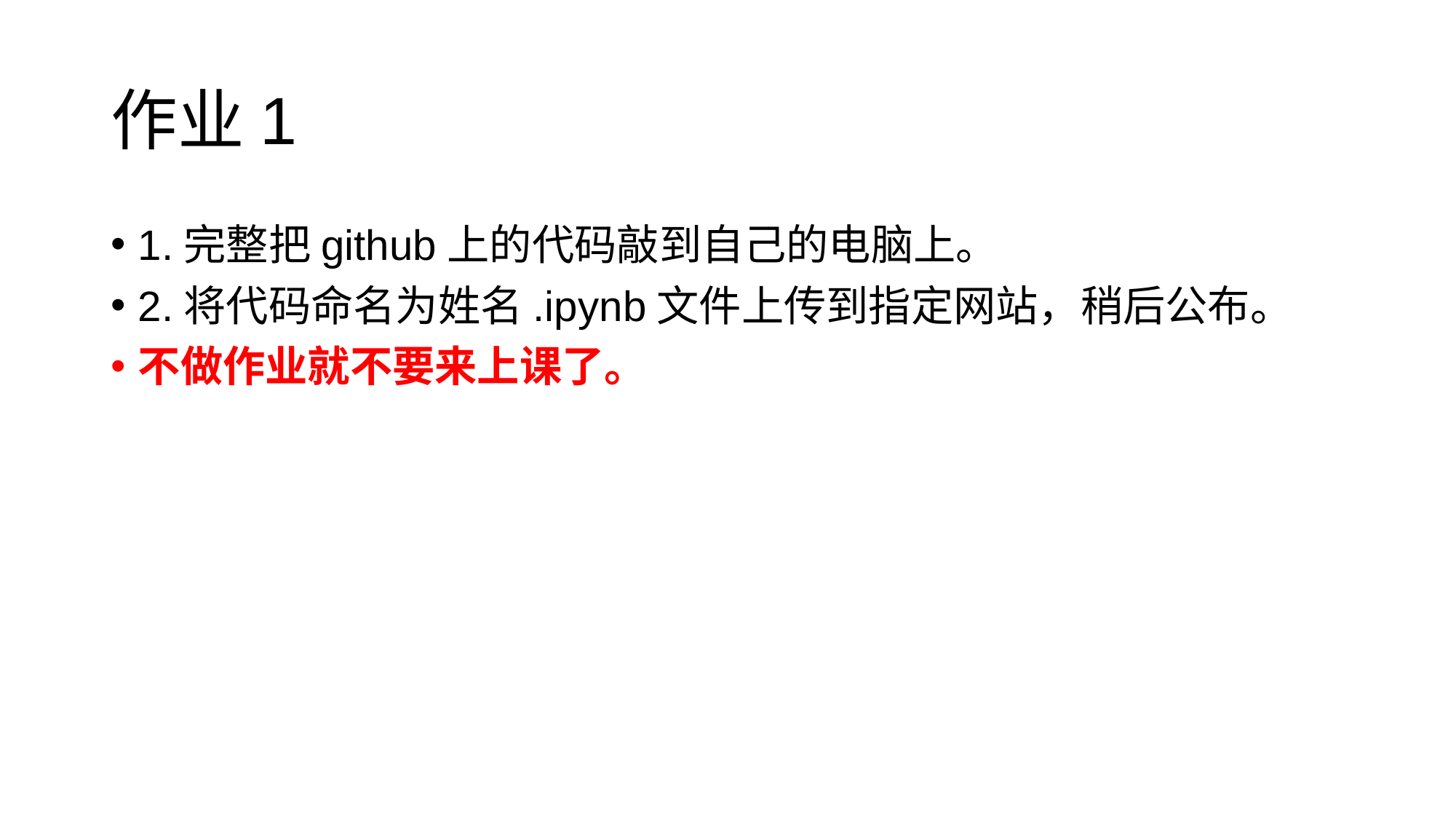

# 作业1
1.完整把github上的代码敲到自己的电脑上。
2.将代码命名为姓名.ipynb文件上传到指定网站，稍后公布。
不做作业就不要来上课了。